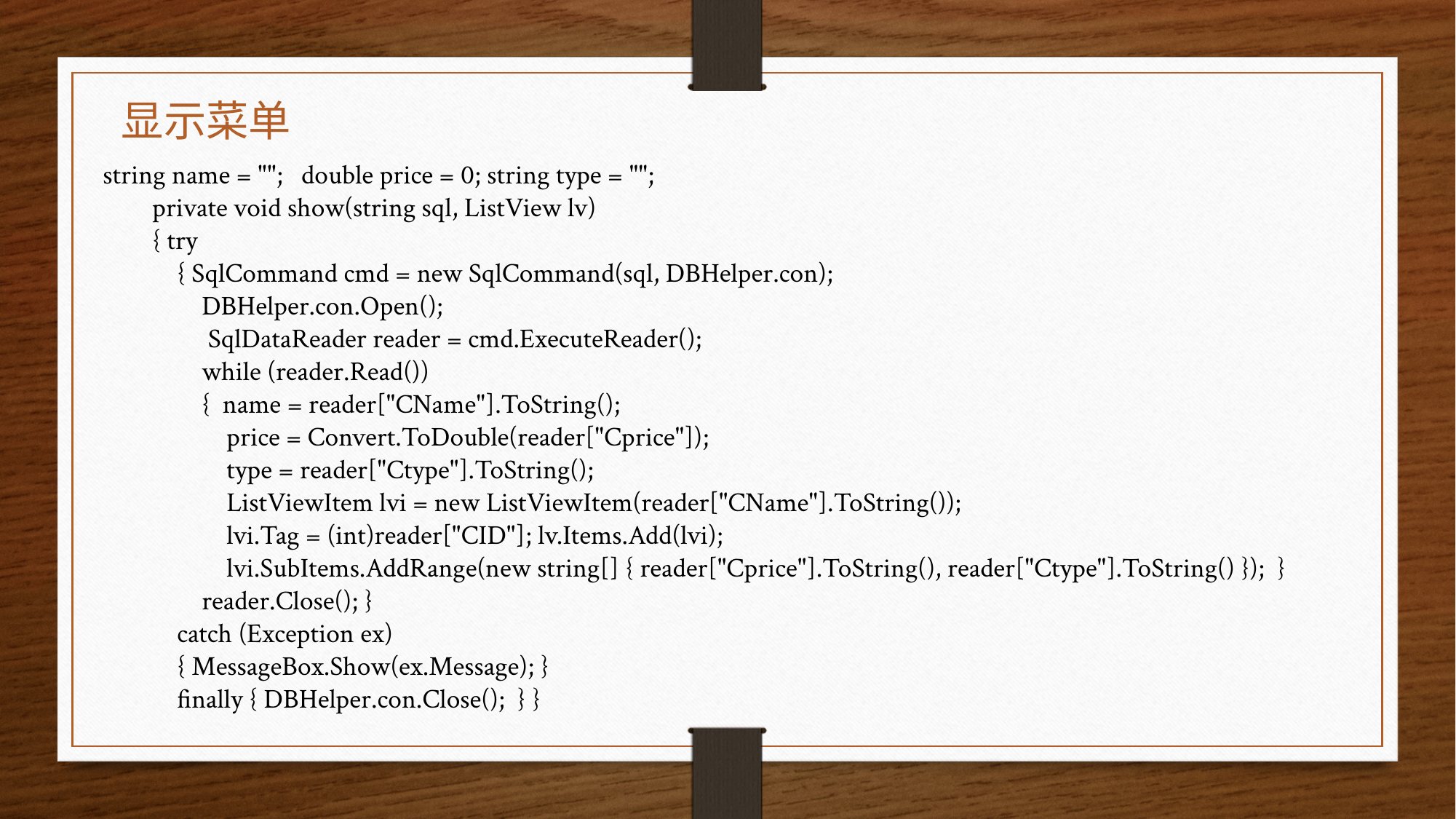

显示菜单
string name = "";   double price = 0; string type = "";
        private void show(string sql, ListView lv)
        { try
            { SqlCommand cmd = new SqlCommand(sql, DBHelper.con);
                DBHelper.con.Open();
                 SqlDataReader reader = cmd.ExecuteReader();
                while (reader.Read())
                {  name = reader["CName"].ToString();
                    price = Convert.ToDouble(reader["Cprice"]);
                    type = reader["Ctype"].ToString();
                    ListViewItem lvi = new ListViewItem(reader["CName"].ToString());
                    lvi.Tag = (int)reader["CID"]; lv.Items.Add(lvi);
                    lvi.SubItems.AddRange(new string[] { reader["Cprice"].ToString(), reader["Ctype"].ToString() });  }
                reader.Close(); }
            catch (Exception ex)
            { MessageBox.Show(ex.Message); }
            finally { DBHelper.con.Close();  } }